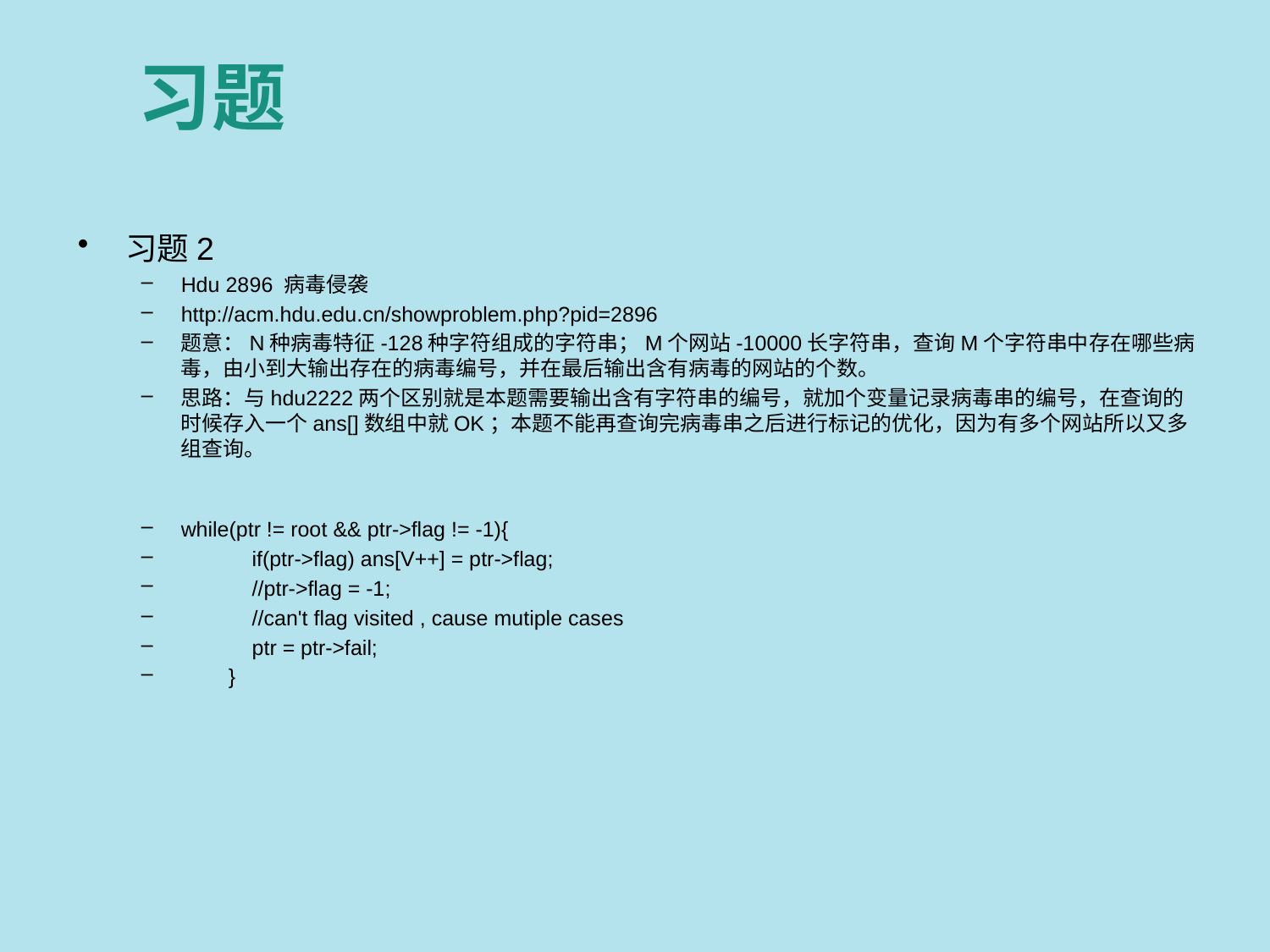

# 习题
习题2
Hdu 2896 病毒侵袭
http://acm.hdu.edu.cn/showproblem.php?pid=2896
题意：N种病毒特征-128种字符组成的字符串；M个网站-10000长字符串，查询M个字符串中存在哪些病毒，由小到大输出存在的病毒编号，并在最后输出含有病毒的网站的个数。
思路：与hdu2222两个区别就是本题需要输出含有字符串的编号，就加个变量记录病毒串的编号，在查询的时候存入一个ans[]数组中就OK；本题不能再查询完病毒串之后进行标记的优化，因为有多个网站所以又多组查询。

while(ptr != root && ptr->flag != -1){
            if(ptr->flag) ans[V++] = ptr->flag;
            //ptr->flag = -1;
            //can't flag visited , cause mutiple cases
            ptr = ptr->fail;
        }